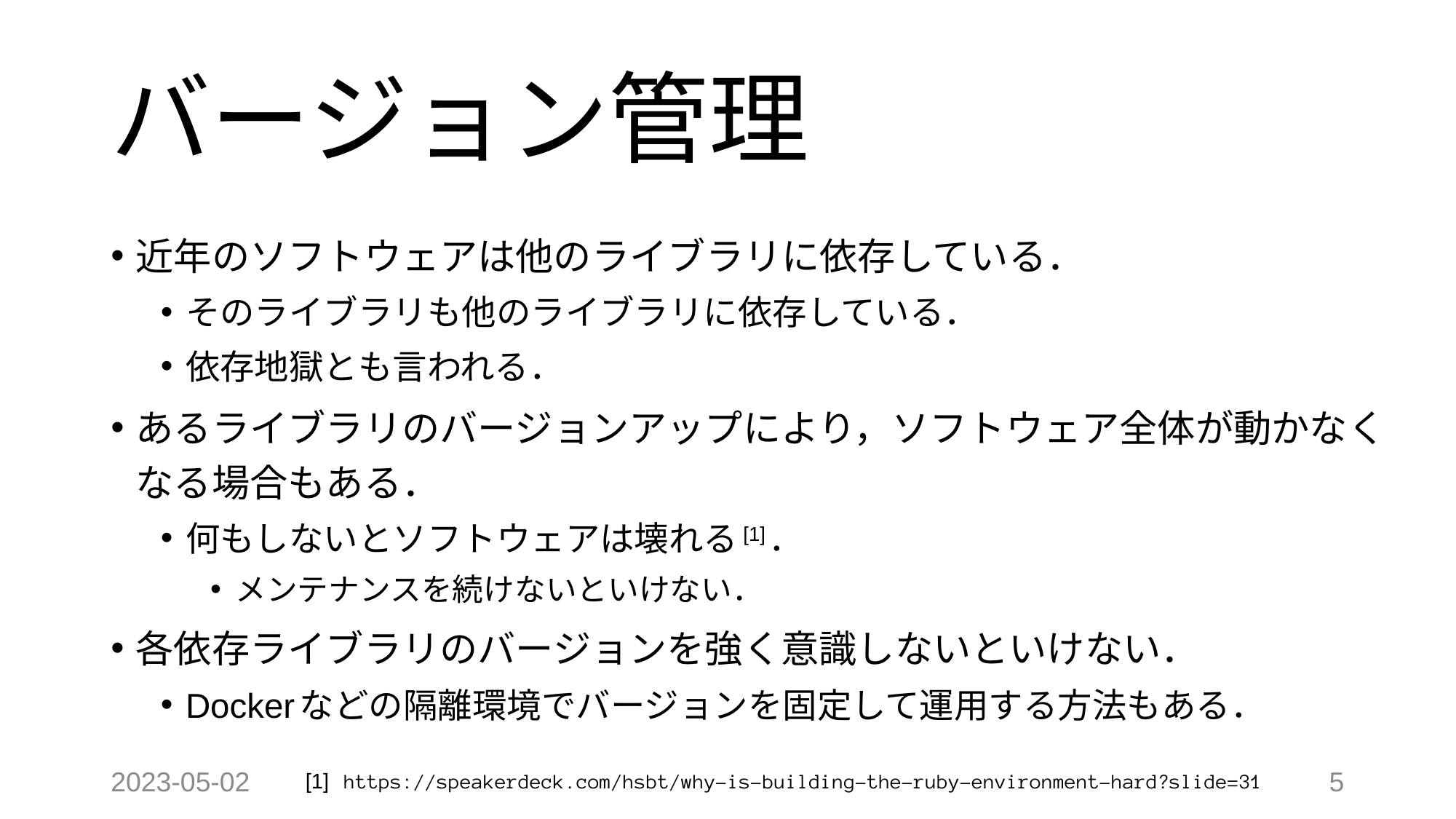

# バージョン管理
近年のソフトウェアは他のライブラリに依存している．
そのライブラリも他のライブラリに依存している．
依存地獄とも言われる．
あるライブラリのバージョンアップにより，ソフトウェア全体が動かなくなる場合もある．
何もしないとソフトウェアは壊れる[1]．
メンテナンスを続けないといけない．
各依存ライブラリのバージョンを強く意識しないといけない．
Dockerなどの隔離環境でバージョンを固定して運用する方法もある．
2023-05-02
5
[1]	https://speakerdeck.com/hsbt/why-is-building-the-ruby-environment-hard?slide=31